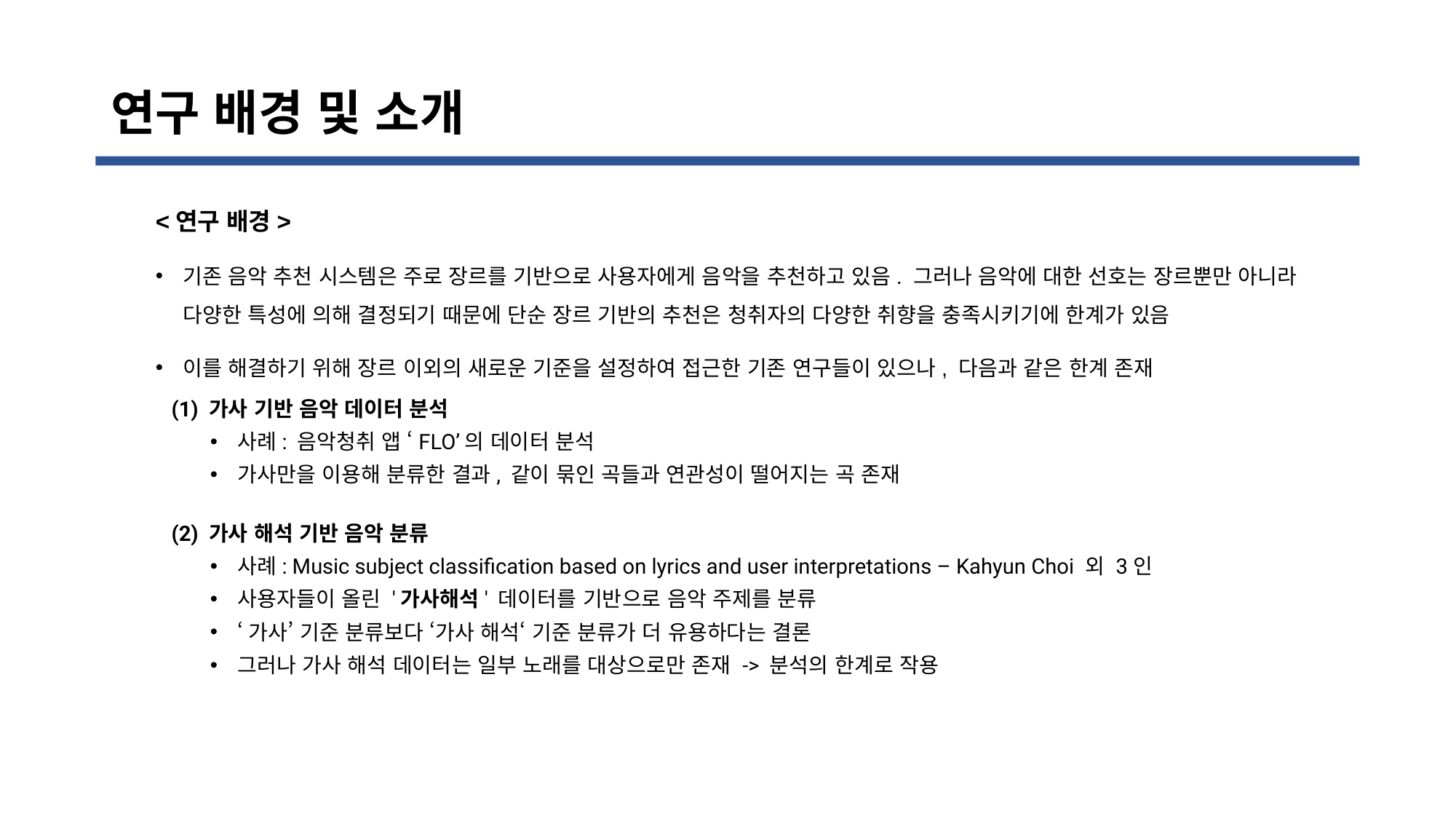

# 연구 배경 및 소개

<연구 배경>
기존 음악 추천 시스템은 주로 장르를 기반으로 사용자에게 음악을 추천하고 있음. 그러나 음악에 대한 선호는 장르뿐만 아니라 다양한 특성에 의해 결정되기 때문에 단순 장르 기반의 추천은 청취자의 다양한 취향을 충족시키기에 한계가 있음
이를 해결하기 위해 장르 이외의 새로운 기준을 설정하여 접근한 기존 연구들이 있으나, 다음과 같은 한계 존재
   (1) 가사 기반 음악 데이터 분석
사례: 음악청취 앱 ‘FLO’의 데이터 분석
가사만을 이용해 분류한 결과, 같이 묶인 곡들과 연관성이 떨어지는 곡 존재

   (2) 가사 해석 기반 음악 분류
사례: Music subject classification based on lyrics and user interpretations – Kahyun Choi 외 3인
사용자들이 올린 '가사해석' 데이터를 기반으로 음악 주제를 분류
‘가사’ 기준 분류보다 ‘가사 해석‘ 기준 분류가 더 유용하다는 결론
그러나 가사 해석 데이터는 일부 노래를 대상으로만 존재 -> 분석의 한계로 작용